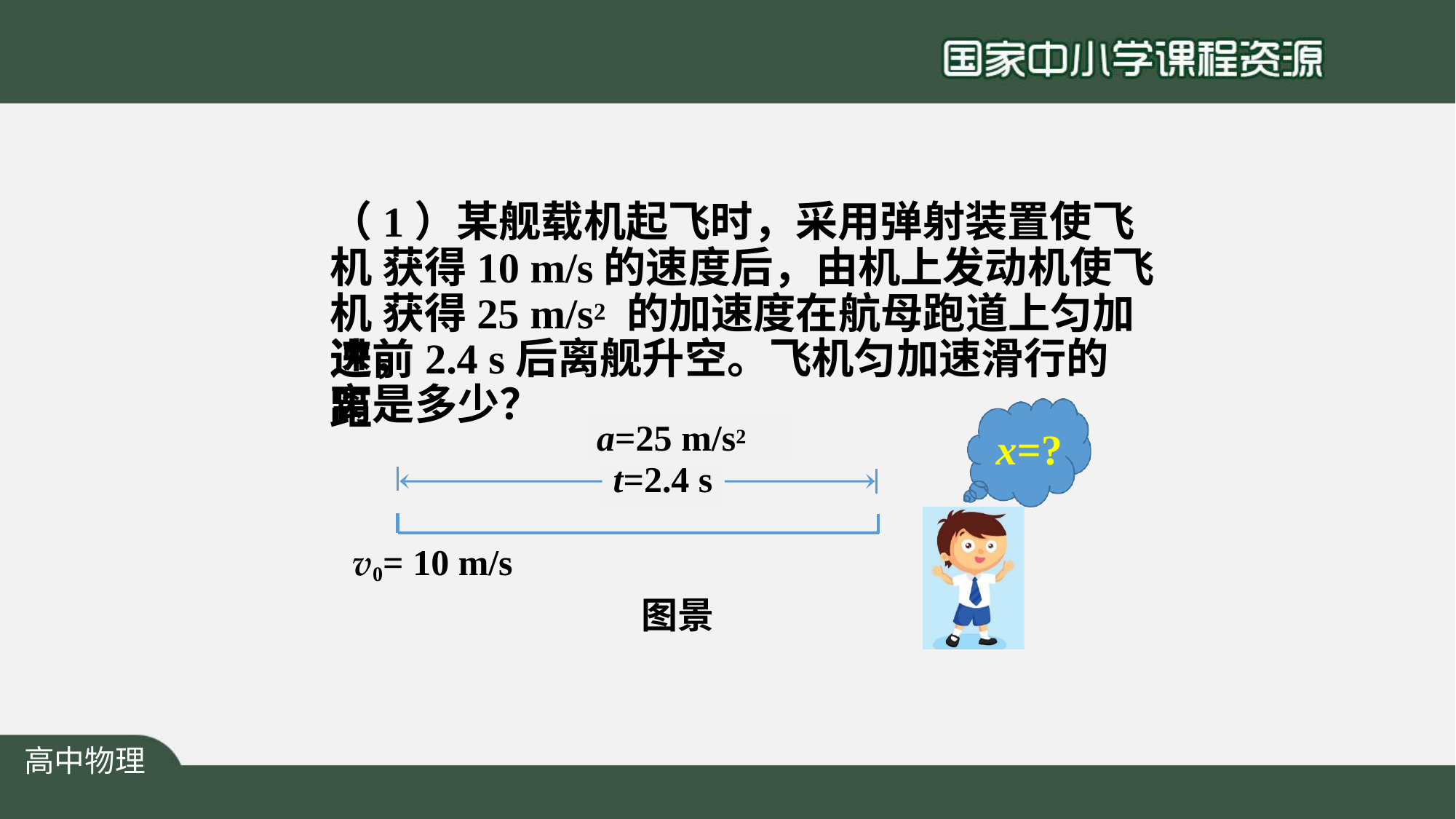

# （1）某舰载机起飞时，采用弹射装置使飞机 获得10 m/s的速度后，由机上发动机使飞机 获得25 m/s2 的加速度在航母跑道上匀加速前
进，2.4 s后离舰升空。飞机匀加速滑行的距
离是多少？

a=25 m/s2
x=?
t=2.4 s

v0= 10 m/s
图景

高中物理